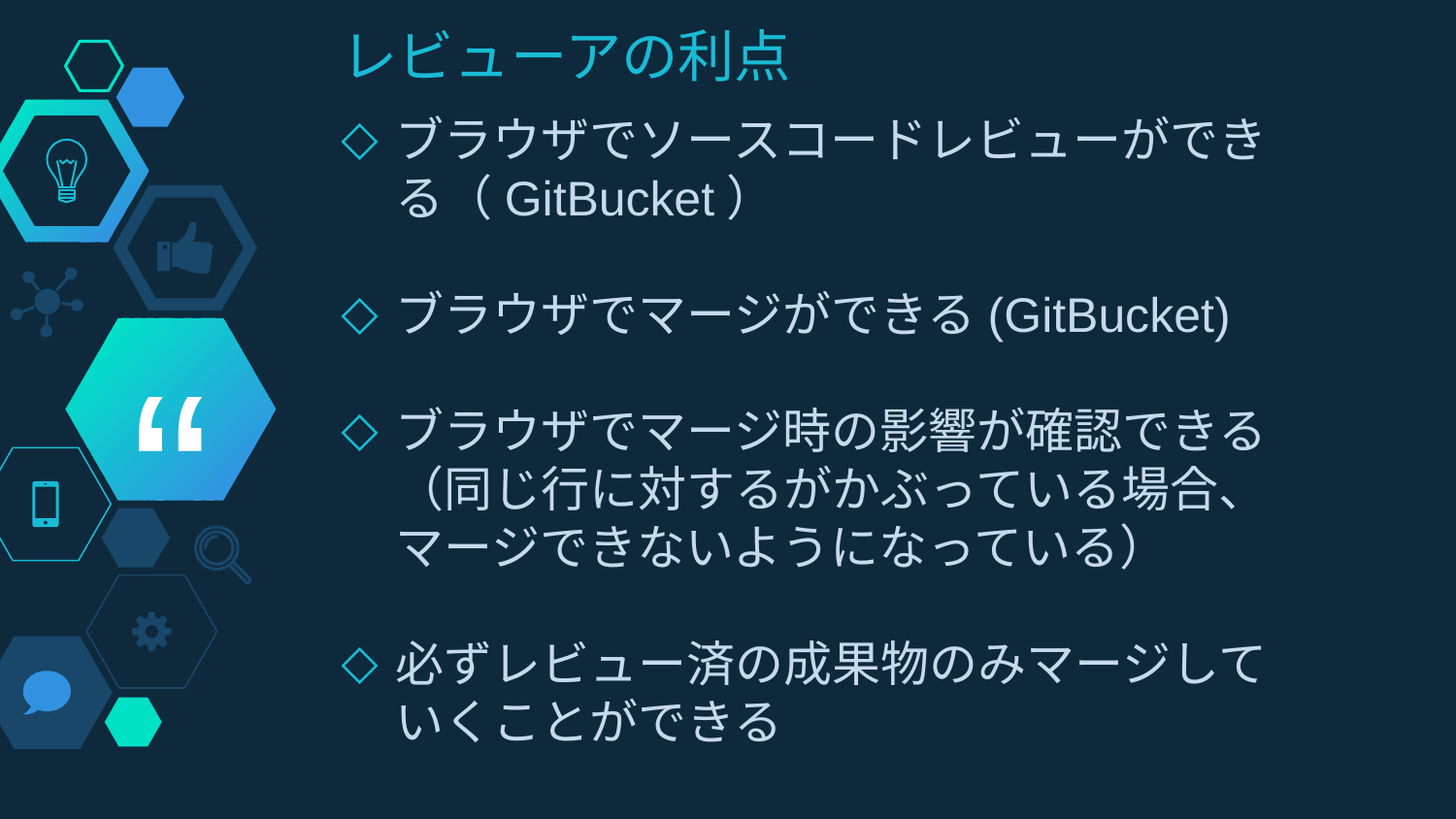

レビューアの利点
ブラウザでソースコードレビューができる（GitBucket）

ブラウザでマージができる(GitBucket)

ブラウザでマージ時の影響が確認できる（同じ行に対するがかぶっている場合、マージできないようになっている）

必ずレビュー済の成果物のみマージしていくことができる